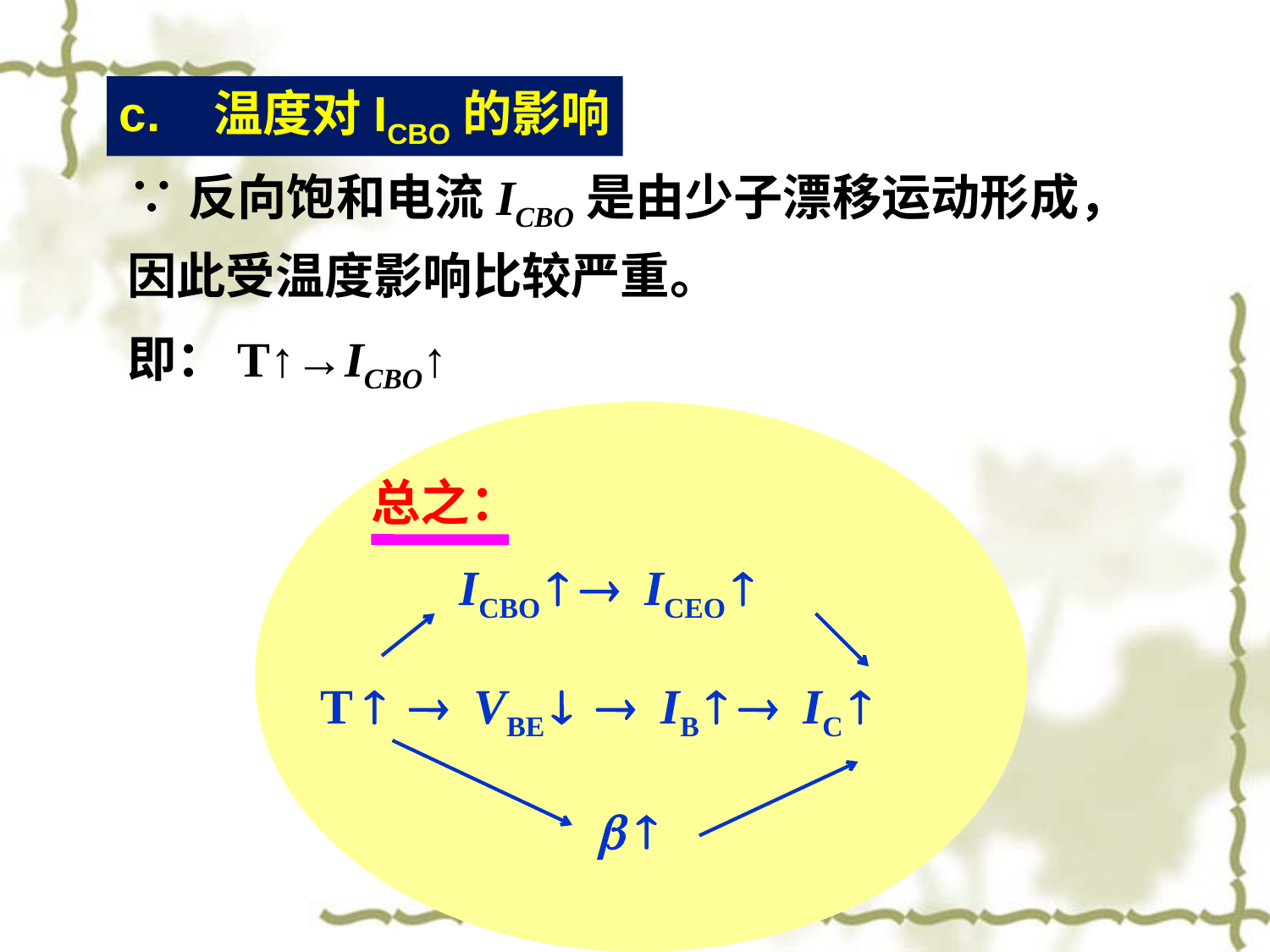

c.   温度对ICBO的影响
∵反向饱和电流ICBO是由少子漂移运动形成，因此受温度影响比较严重。
即：T↑→ICBO↑

总之：

 ICBO ↑ →  ICEO ↑

T ↑  →  VBE ↓  →  IB ↑ →  IC ↑

 β ↑
36